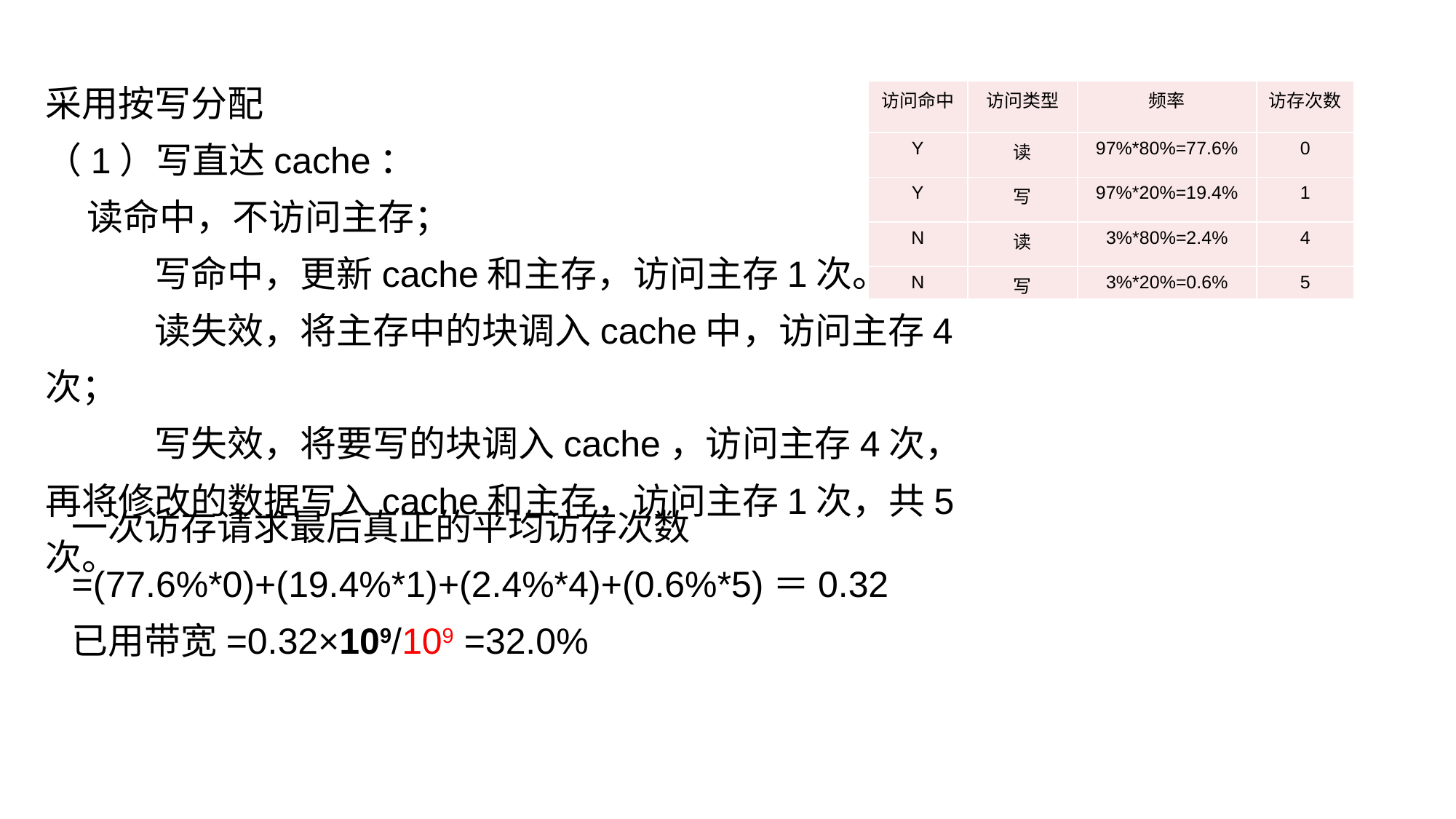

采用按写分配
（1）写直达cache：
    读命中，不访问主存；
	写命中，更新cache和主存，访问主存1次。
	读失效，将主存中的块调入cache中，访问主存4次；
	写失效，将要写的块调入cache，访问主存4次，再将修改的数据写入cache和主存，访问主存1次，共5次。
| 访问命中 | 访问类型 | 频率 | 访存次数 |
| --- | --- | --- | --- |
| Y | 读 | 97%\*80%=77.6% | 0 |
| Y | 写 | 97%\*20%=19.4% | 1 |
| N | 读 | 3%\*80%=2.4% | 4 |
| N | 写 | 3%\*20%=0.6% | 5 |
一次访存请求最后真正的平均访存次数
=(77.6%*0)+(19.4%*1)+(2.4%*4)+(0.6%*5)＝0.32
已用带宽=0.32×109/109 =32.0%